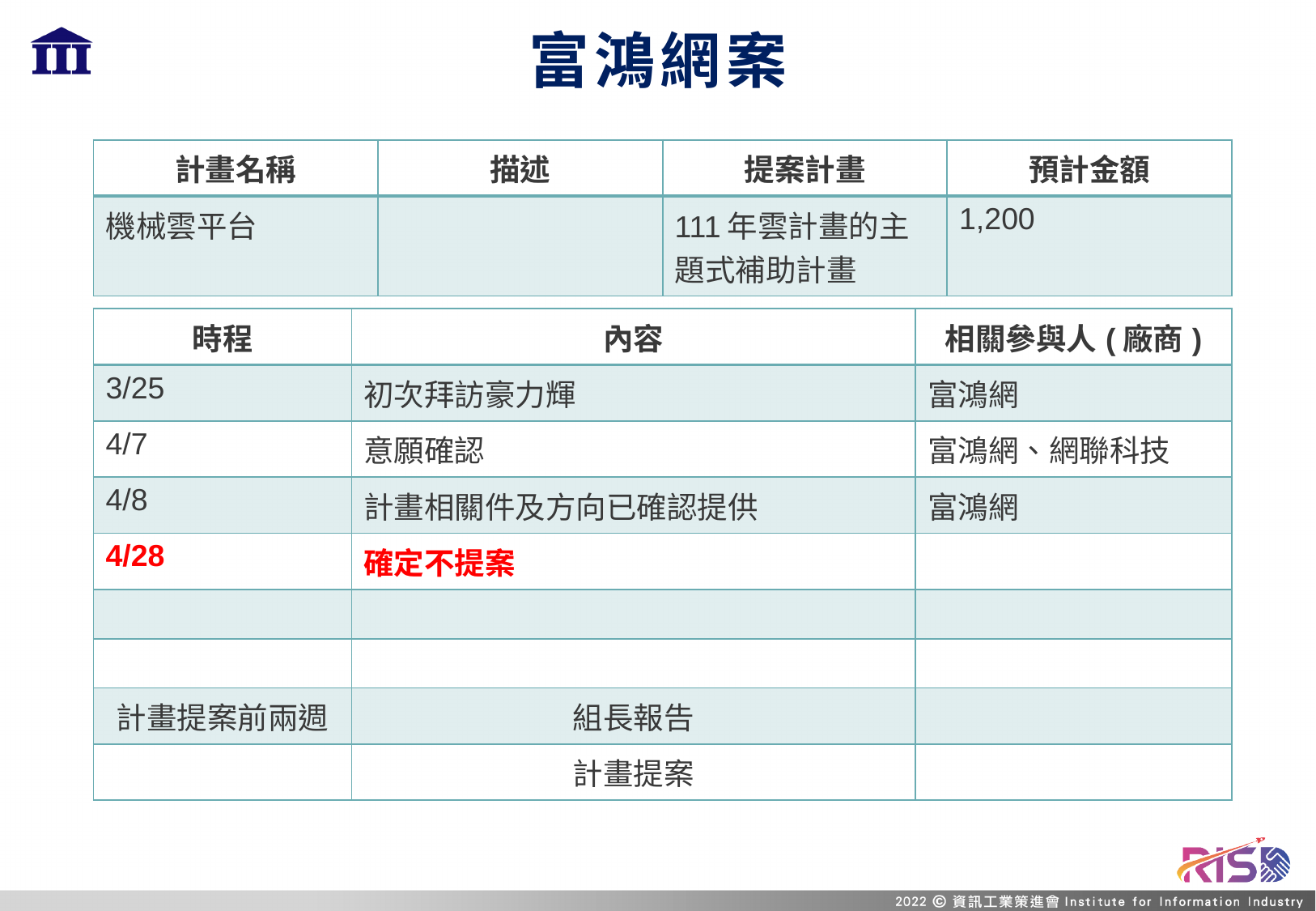

# 富鴻網案
| 計畫名稱 | 描述 | 提案計畫 | 預計金額 |
| --- | --- | --- | --- |
| 機械雲平台 |  | 111年雲計畫的主題式補助計畫 | 1,200 |
| 時程 | 內容 | 相關參與人(廠商) |
| --- | --- | --- |
| 3/25 | 初次拜訪豪力輝 | 富鴻網 |
| 4/7 | 意願確認 | 富鴻網、網聯科技 |
| 4/8 | 計畫相關件及方向已確認提供 | 富鴻網 |
| 4/28 | 確定不提案 |  |
|  |  |  |
|  |  |  |
| 計畫提案前兩週 | 組長報告 |  |
|  | 計畫提案 |  |